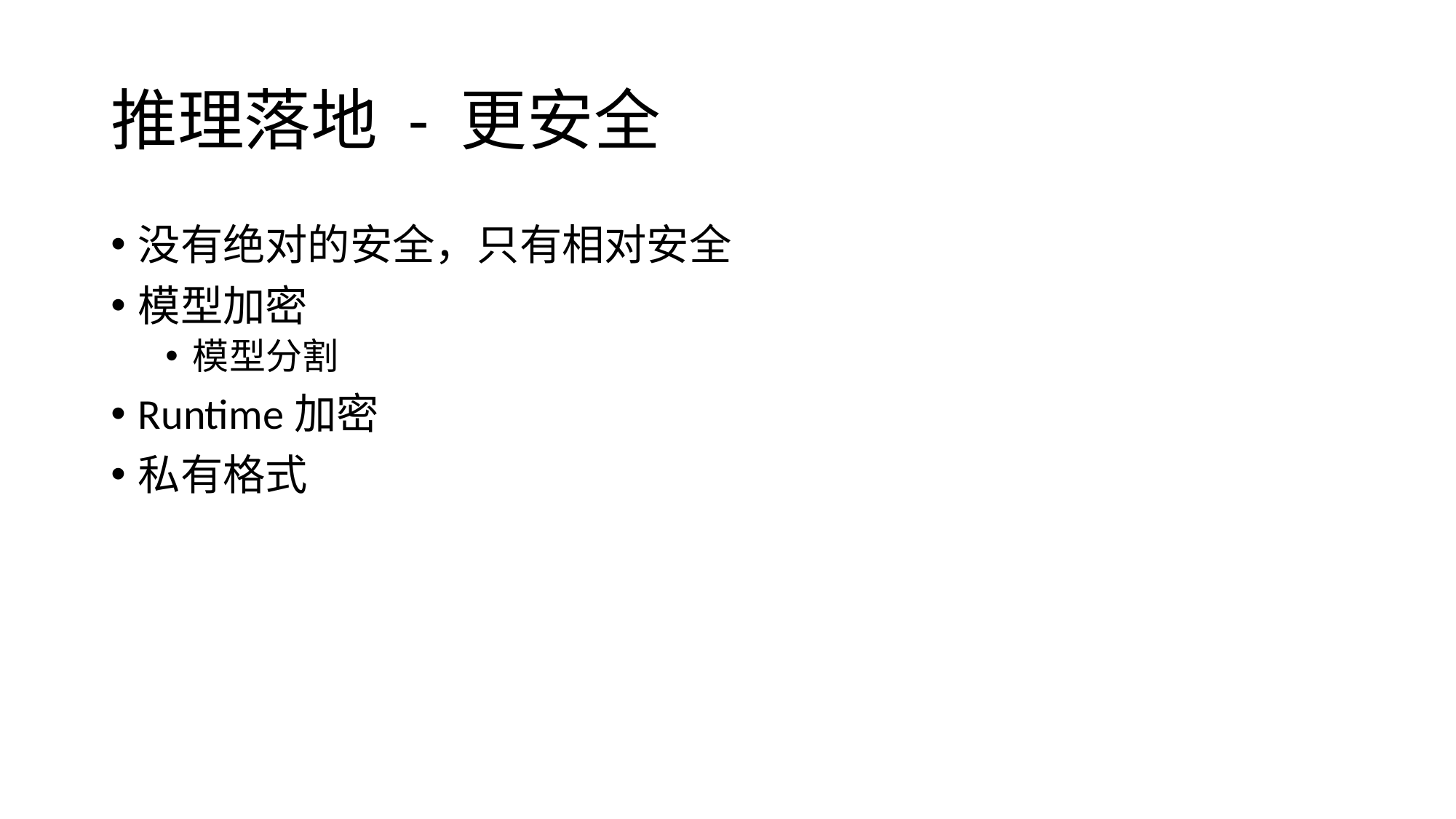

# 推理落地 - 更安全
没有绝对的安全，只有相对安全
模型加密
模型分割
Runtime加密
私有格式